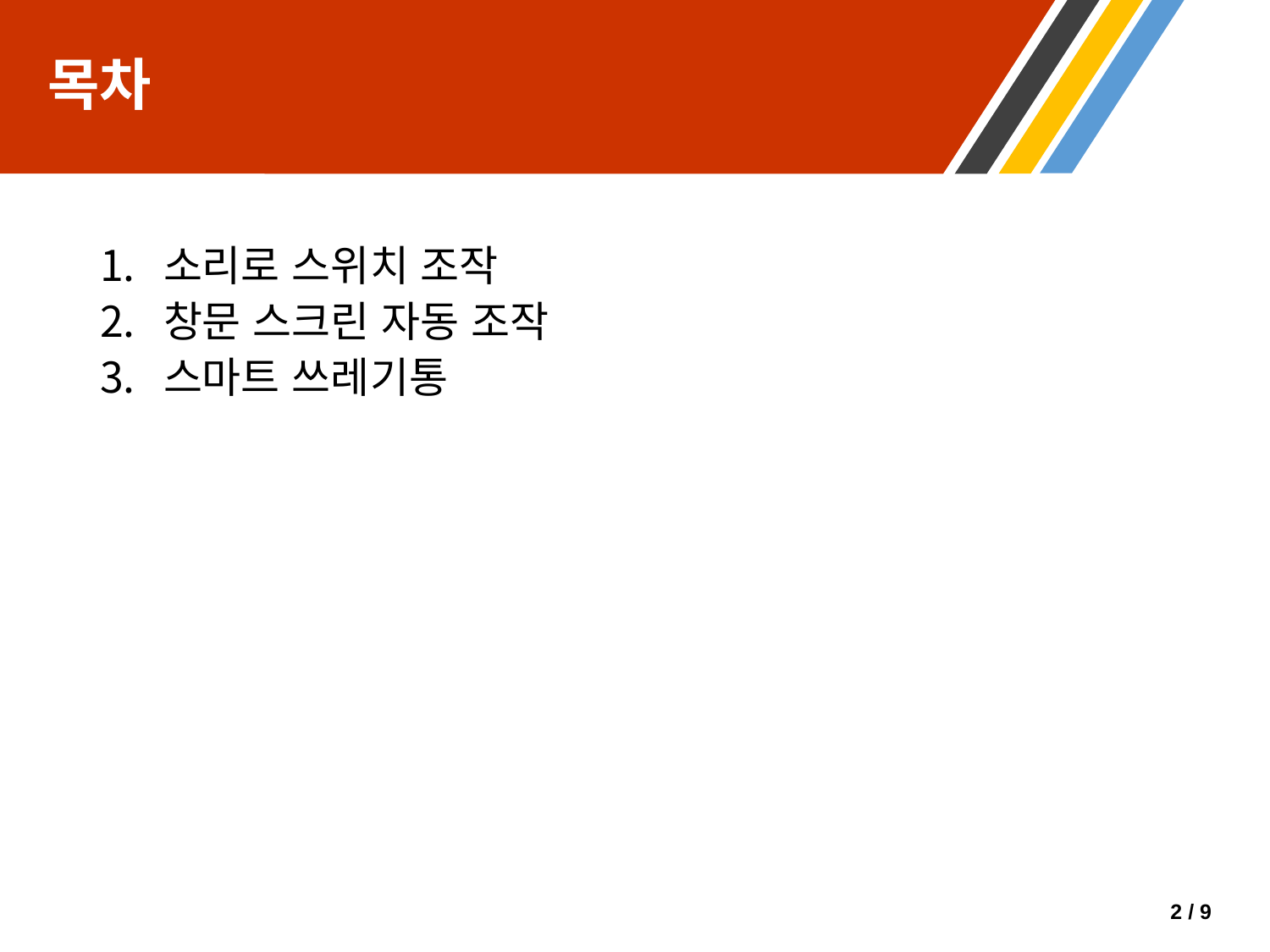

# 목차
소리로 스위치 조작
창문 스크린 자동 조작
스마트 쓰레기통